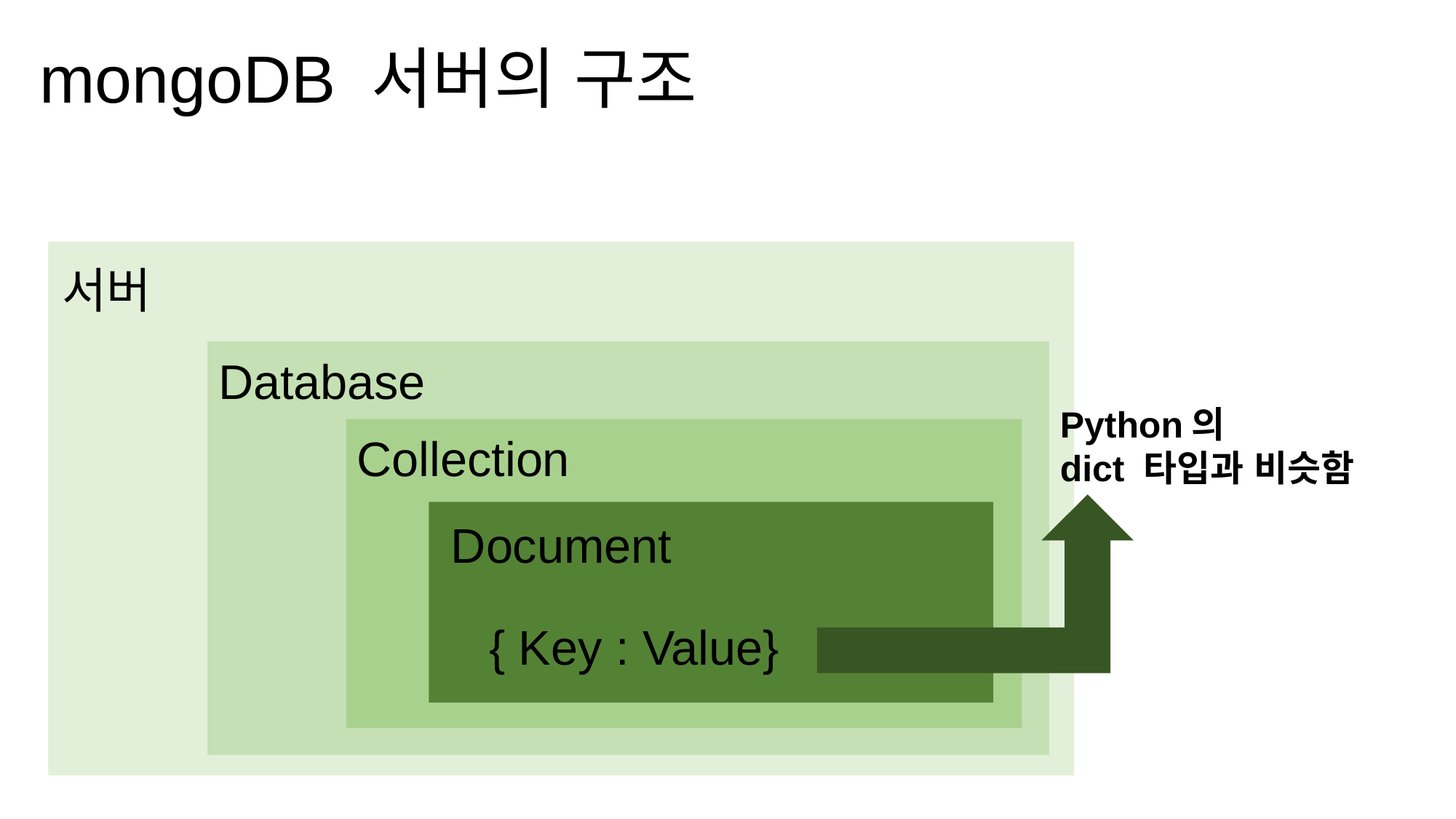

# mongoDB 서버의 구조

서버

Database

Collection

Document
{ Key : Value}
Python의
dict 타입과 비슷함